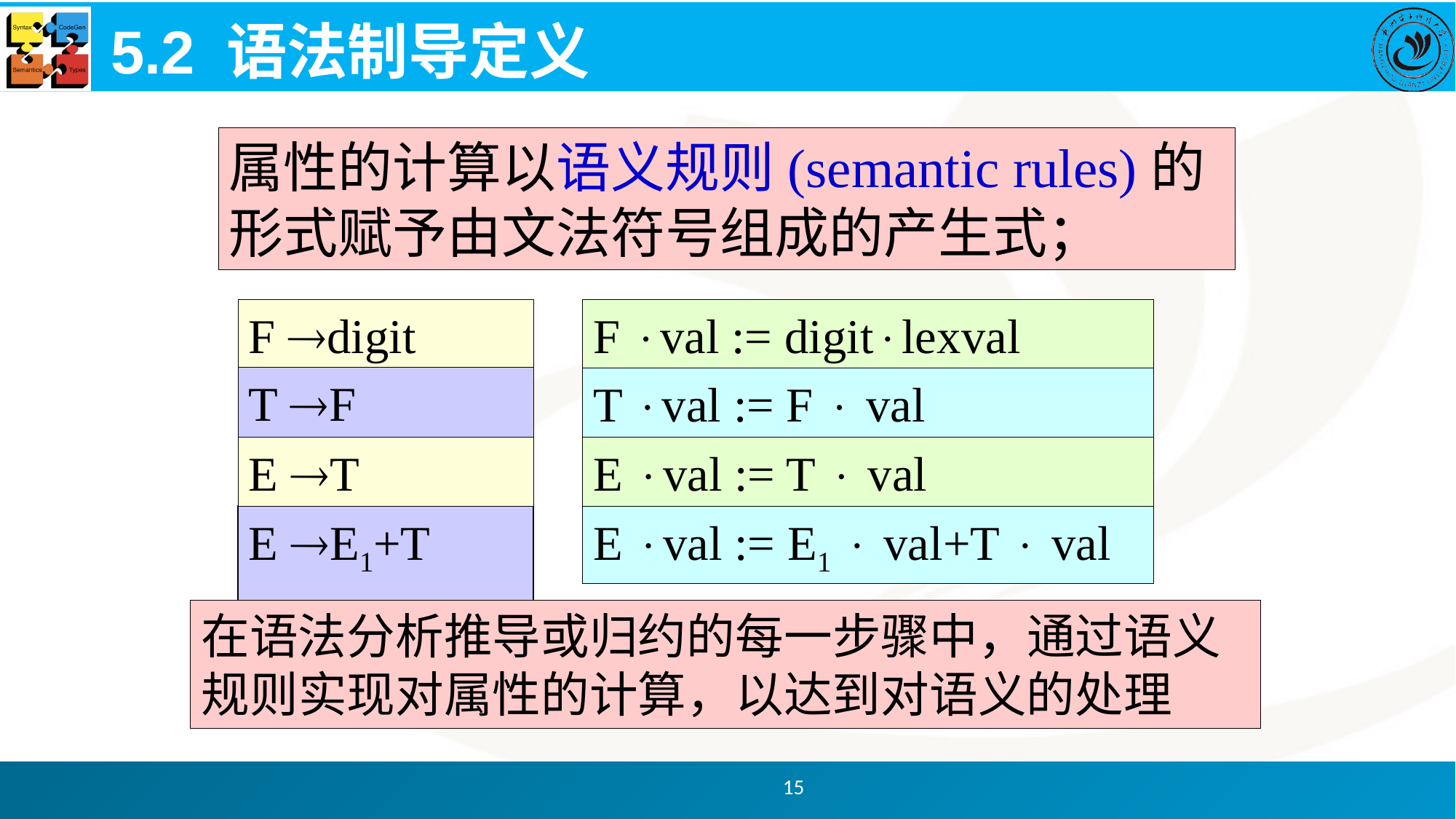

# 5.2 语法制导定义
属性的计算以语义规则(semantic rules)的形式赋予由文法符号组成的产生式；
F →digit
F ⋅val := digit⋅lexval
T →F
T ⋅val := F ⋅ val
E →T
E ⋅val := T ⋅ val
E →E1+T
E ⋅val := E1 ⋅ val+T ⋅ val
在语法分析推导或归约的每一步骤中，通过语义规则实现对属性的计算，以达到对语义的处理
15